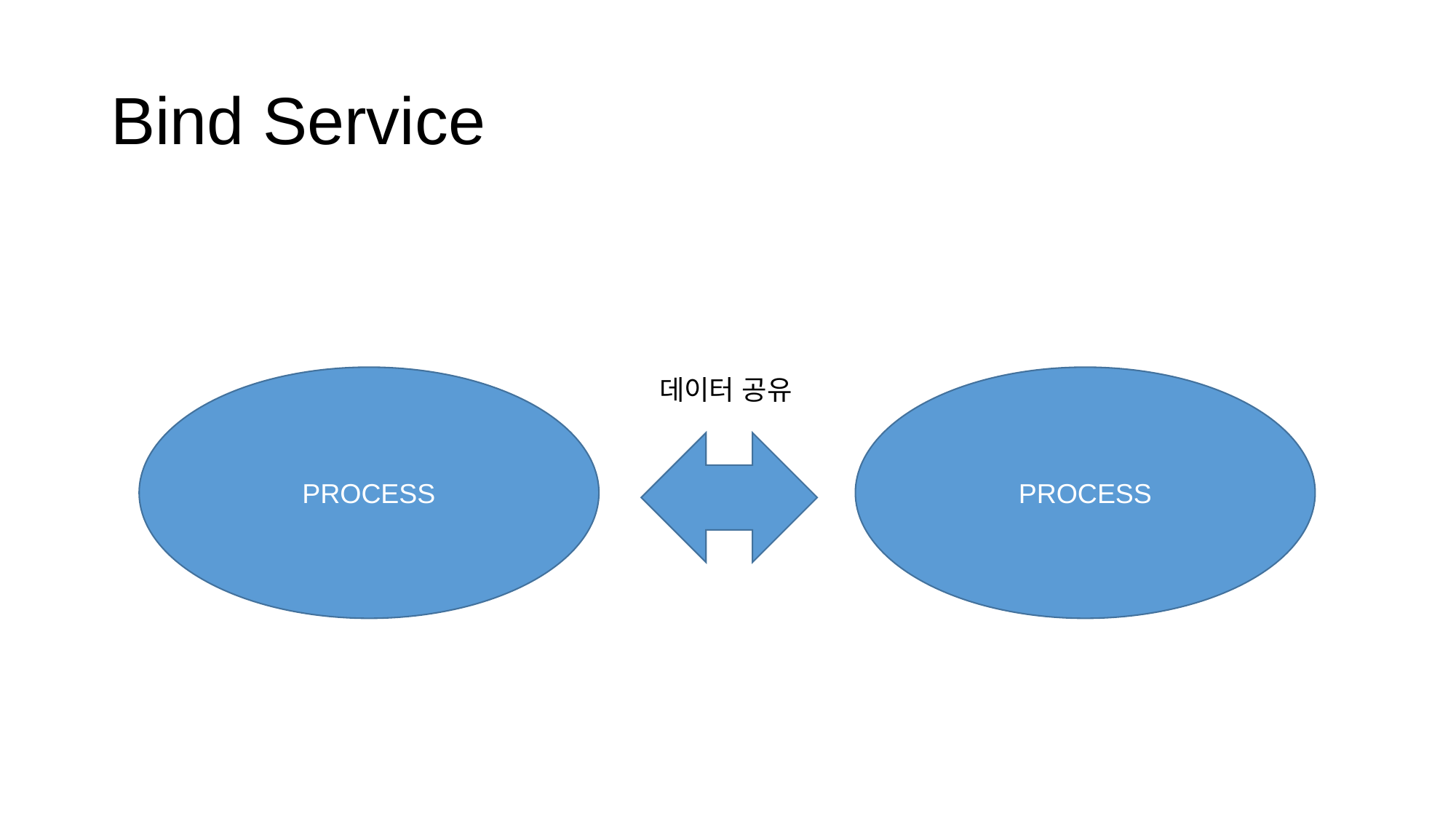

# Bind Service
PROCESS
데이터 공유
PROCESS